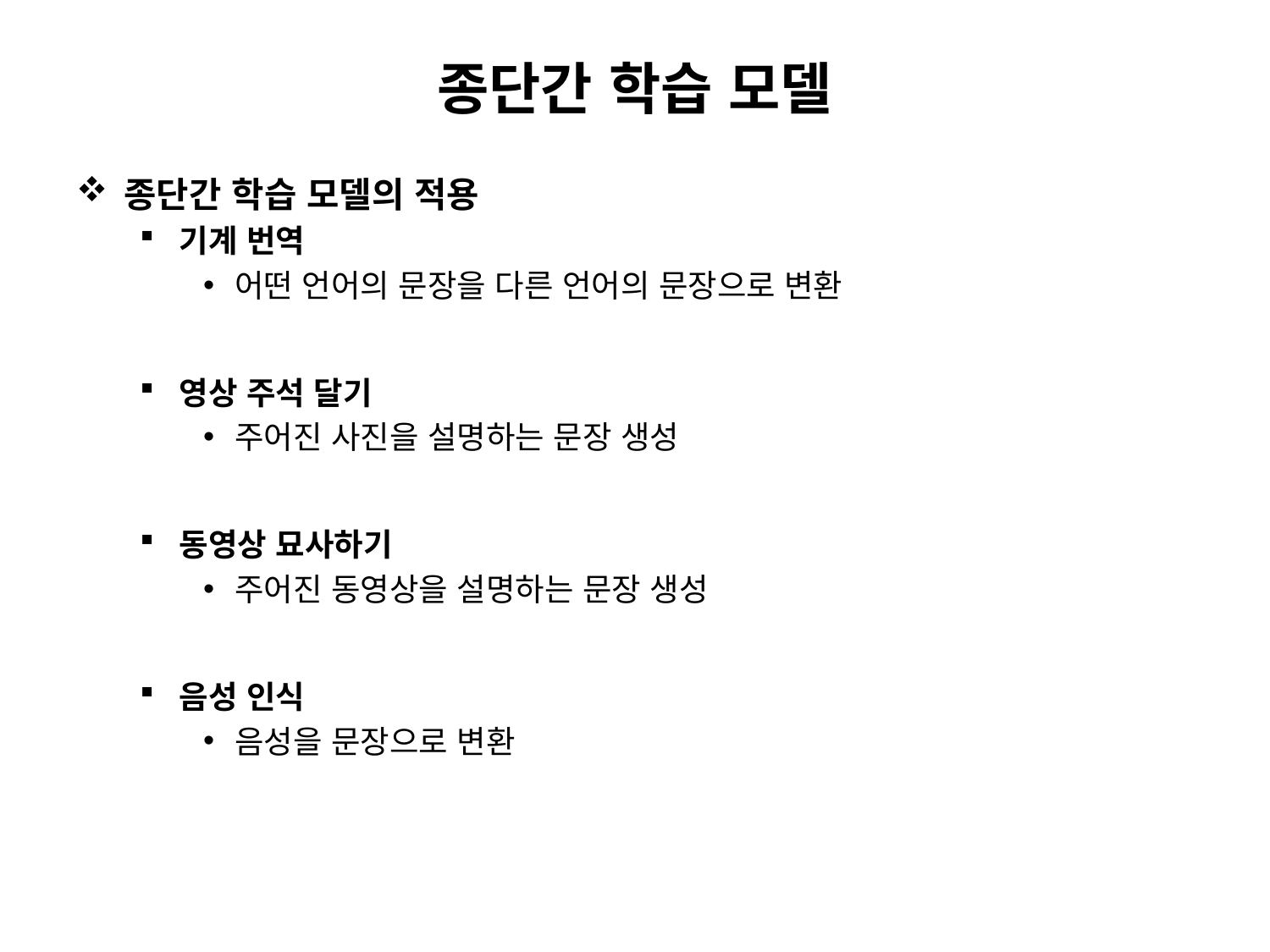

# 종단간 학습 모델
종단간 학습 모델의 적용
기계 번역
어떤 언어의 문장을 다른 언어의 문장으로 변환

영상 주석 달기
주어진 사진을 설명하는 문장 생성

동영상 묘사하기
주어진 동영상을 설명하는 문장 생성

음성 인식
음성을 문장으로 변환